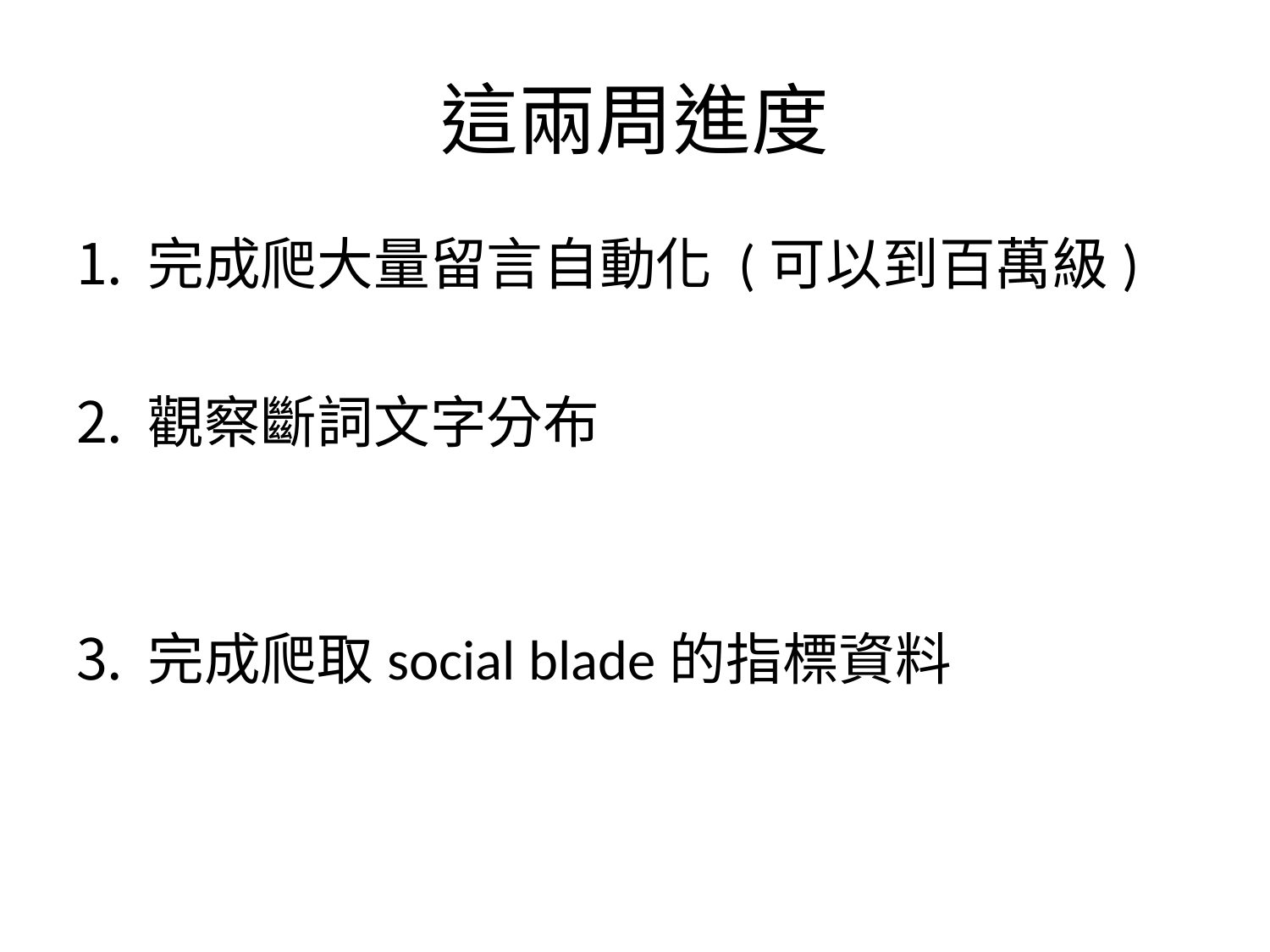

# 這兩周進度
完成爬大量留言自動化 (可以到百萬級)

觀察斷詞文字分布

完成爬取social blade的指標資料